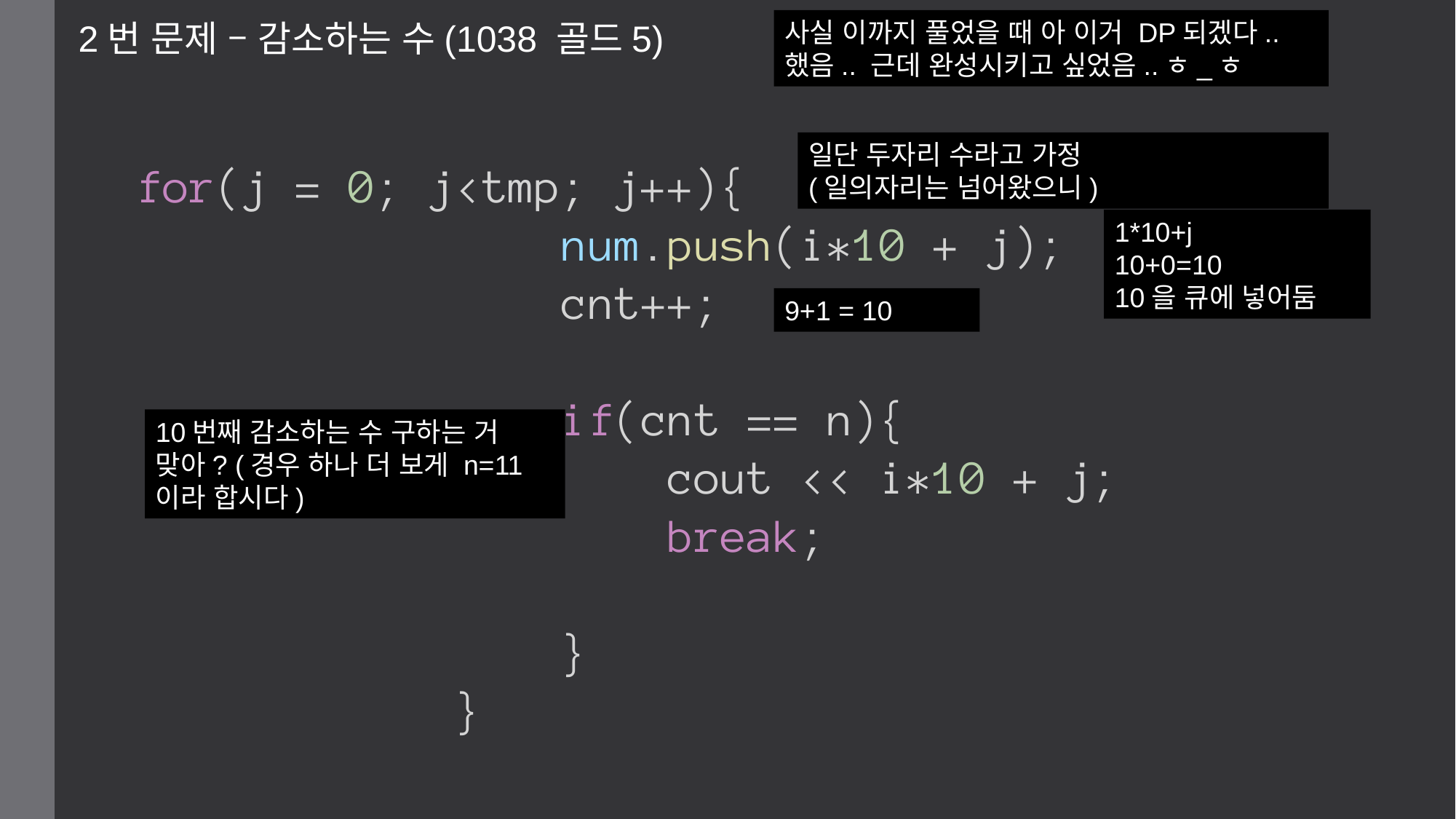

2번 문제 – 감소하는 수(1038 골드5)
사실 이까지 풀었을 때 아 이거 DP되겠다.. 했음.. 근데 완성시키고 싶었음..ㅎ_ㅎ
일단 두자리 수라고 가정
(일의자리는 넘어왔으니)
for(j = 0; j<tmp; j++){
                num.push(i*10 + j);
                cnt++;
                if(cnt == n){
                    cout << i*10 + j;
                    break;
                }
            }
1*10+j
10+0=10
10을 큐에 넣어둠
9+1 = 10
10번째 감소하는 수 구하는 거 맞아? (경우 하나 더 보게 n=11 이라 합시다)